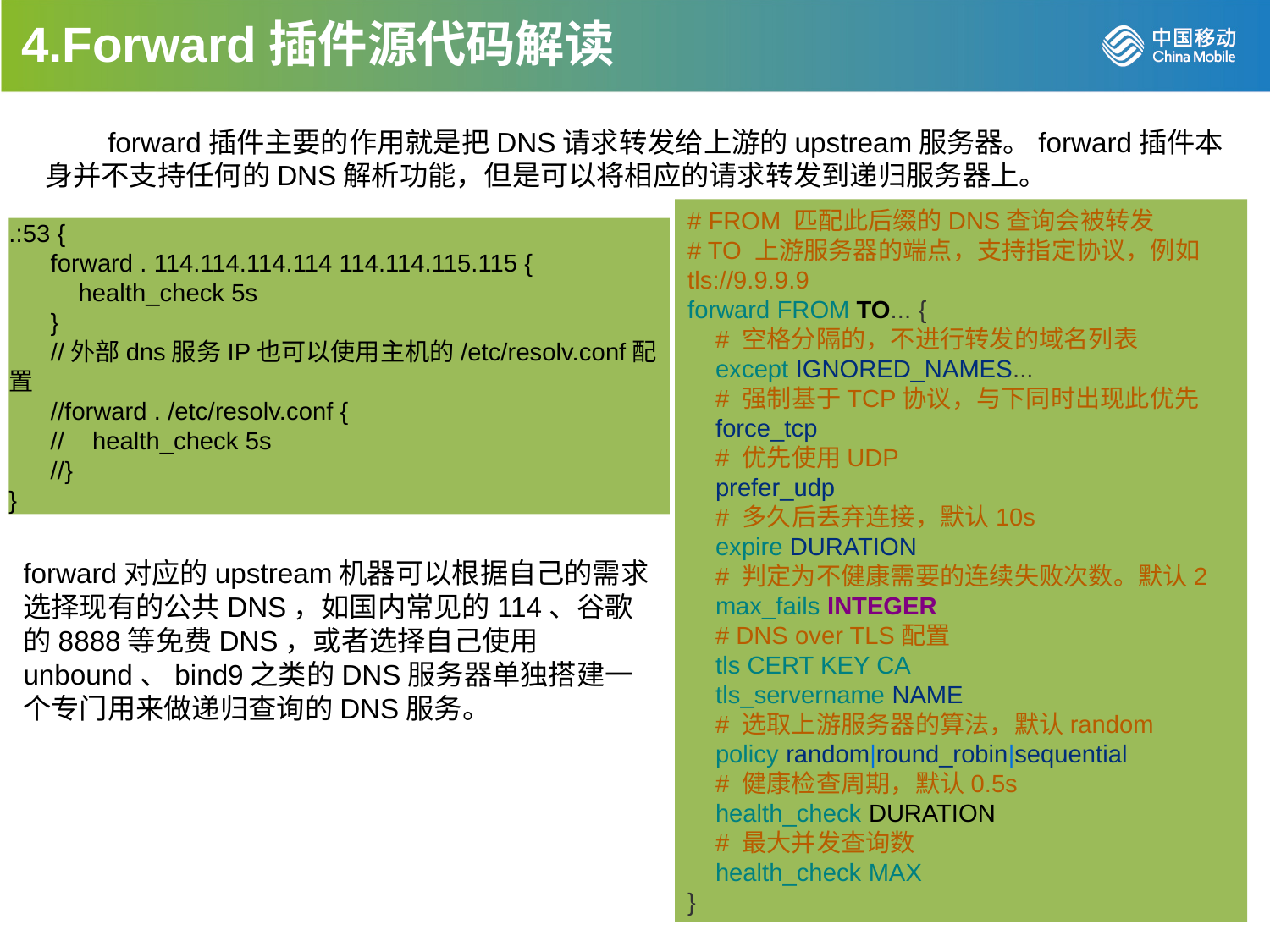

# 4.Forward插件源代码解读
        forward插件主要的作用就是把DNS请求转发给上游的upstream服务器。forward插件本身并不支持任何的DNS解析功能，但是可以将相应的请求转发到递归服务器上。
# FROM 匹配此后缀的DNS查询会被转发
# TO 上游服务器的端点，支持指定协议，例如tls://9.9.9.9
forward FROM TO... {
    # 空格分隔的，不进行转发的域名列表
    except IGNORED_NAMES...
    # 强制基于TCP协议，与下同时出现此优先
    force_tcp
    # 优先使用UDP
    prefer_udp
    # 多久后丢弃连接，默认10s
    expire DURATION
    # 判定为不健康需要的连续失败次数。默认2
    max_fails INTEGER
    # DNS over TLS配置
    tls CERT KEY CA
    tls_servername NAME
    # 选取上游服务器的算法，默认random
    policy random|round_robin|sequential
    # 健康检查周期，默认0.5s
    health_check DURATION
    # 最大并发查询数
    health_check MAX
}
.:53 {
      forward . 114.114.114.114 114.114.115.115 {
          health_check 5s
      }
      //外部dns服务IP也可以使用主机的/etc/resolv.conf配置
      //forward . /etc/resolv.conf {
      //    health_check 5s
      //}
}
forward对应的upstream机器可以根据自己的需求选择现有的公共DNS，如国内常见的114、谷歌的8888等免费DNS，或者选择自己使用unbound、bind9之类的DNS服务器单独搭建一个专门用来做递归查询的DNS服务。